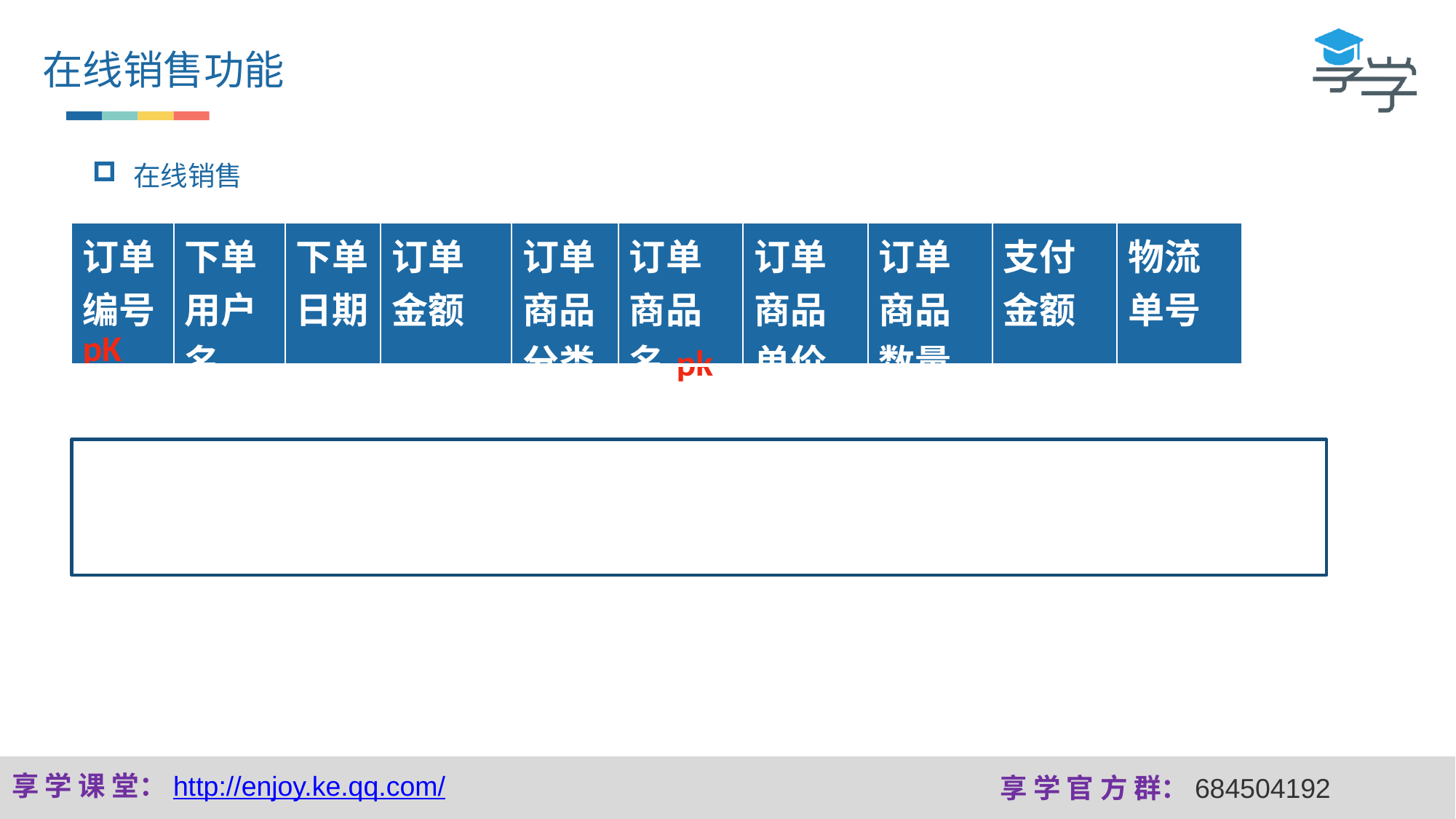

在线销售功能

在线销售
| 订单编号 pK | 下单用户名 | 下单日期 | 订单金额 | 订单商品分类 | 订单商品名pk | 订单商品单价 | 订单商品数量 | 支付金额 | 物流单号 |
| --- | --- | --- | --- | --- | --- | --- | --- | --- | --- |

有多个业务主键，不符合第二范式
订单商品单价。订单数量，订单金额 存在传递依赖关系，不符合第三范式